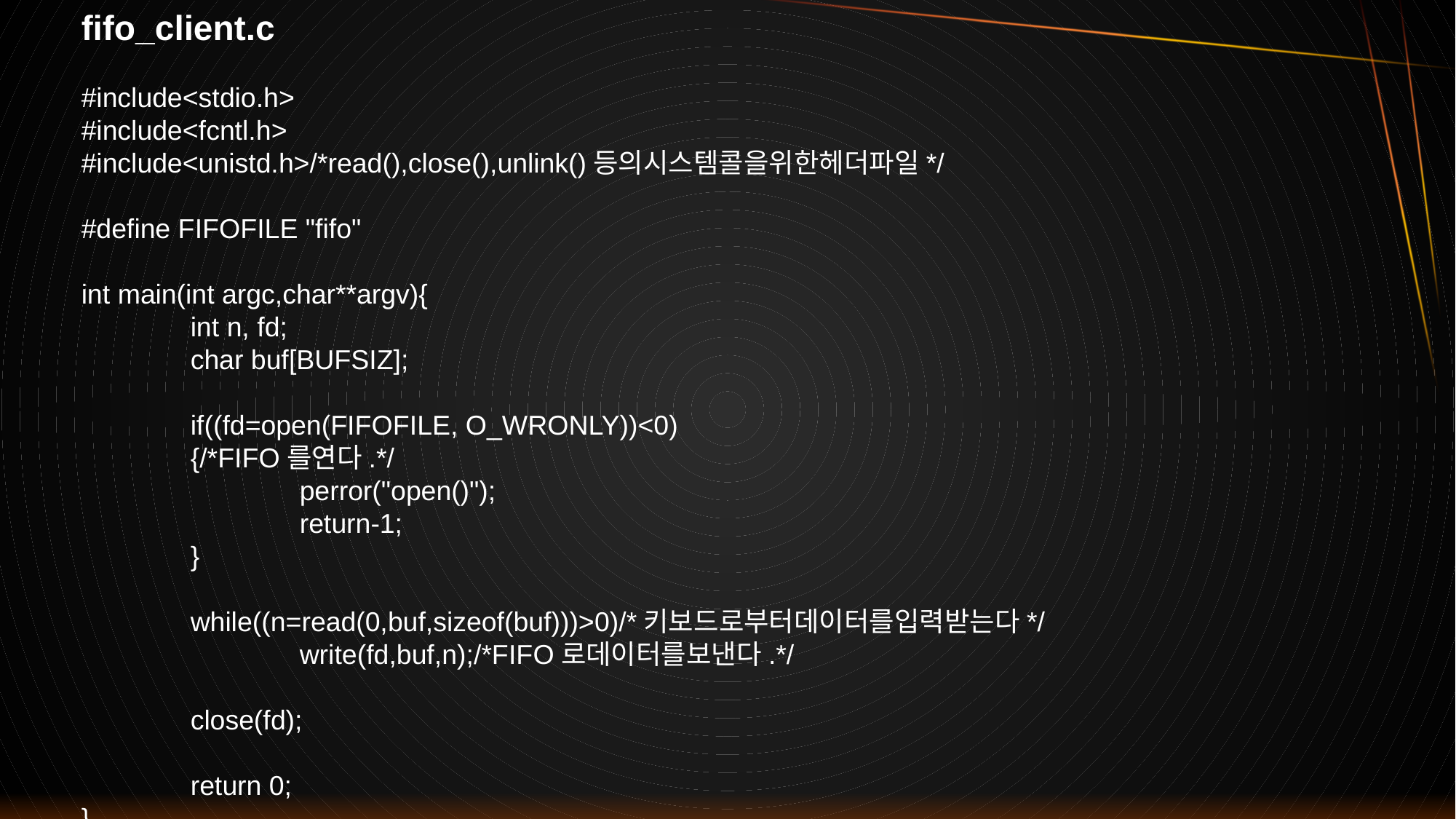

fifo_client.c

#include<stdio.h>
#include<fcntl.h>
#include<unistd.h>/*read(),close(),unlink()등의시스템콜을위한헤더파일*/

#define FIFOFILE "fifo"

int main(int argc,char**argv){
	int n, fd;
	char buf[BUFSIZ];

	if((fd=open(FIFOFILE, O_WRONLY))<0)
	{/*FIFO를연다.*/
		perror("open()");
		return-1;
	}

	while((n=read(0,buf,sizeof(buf)))>0)/*키보드로부터데이터를입력받는다*/
		write(fd,buf,n);/*FIFO로데이터를보낸다.*/

	close(fd);

	return 0;
}